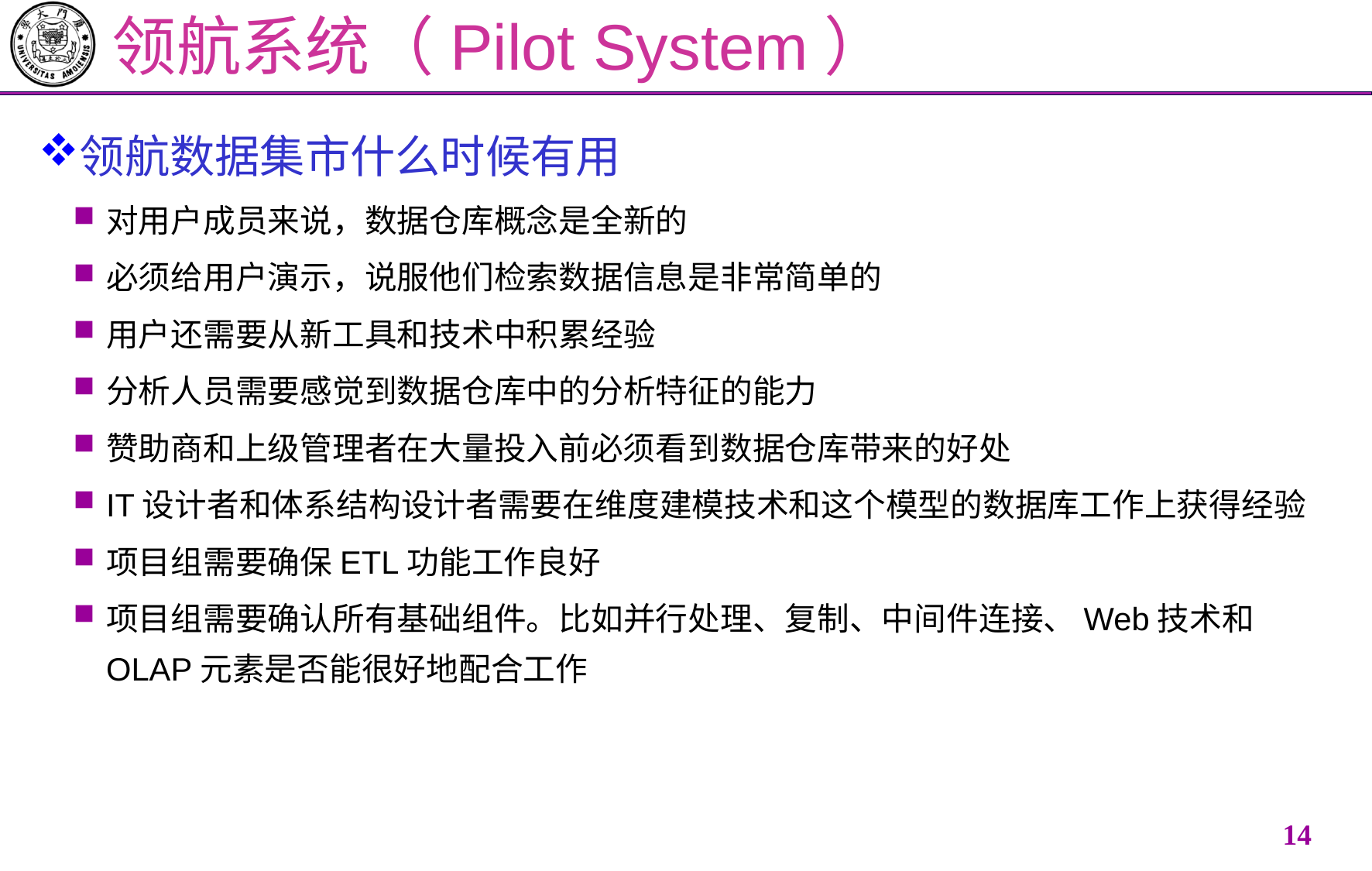

# 领航系统（Pilot System）
领航数据集市什么时候有用
对用户成员来说，数据仓库概念是全新的
必须给用户演示，说服他们检索数据信息是非常简单的
用户还需要从新工具和技术中积累经验
分析人员需要感觉到数据仓库中的分析特征的能力
赞助商和上级管理者在大量投入前必须看到数据仓库带来的好处
IT设计者和体系结构设计者需要在维度建模技术和这个模型的数据库工作上获得经验
项目组需要确保ETL功能工作良好
项目组需要确认所有基础组件。比如并行处理、复制、中间件连接、Web技术和OLAP元素是否能很好地配合工作
14